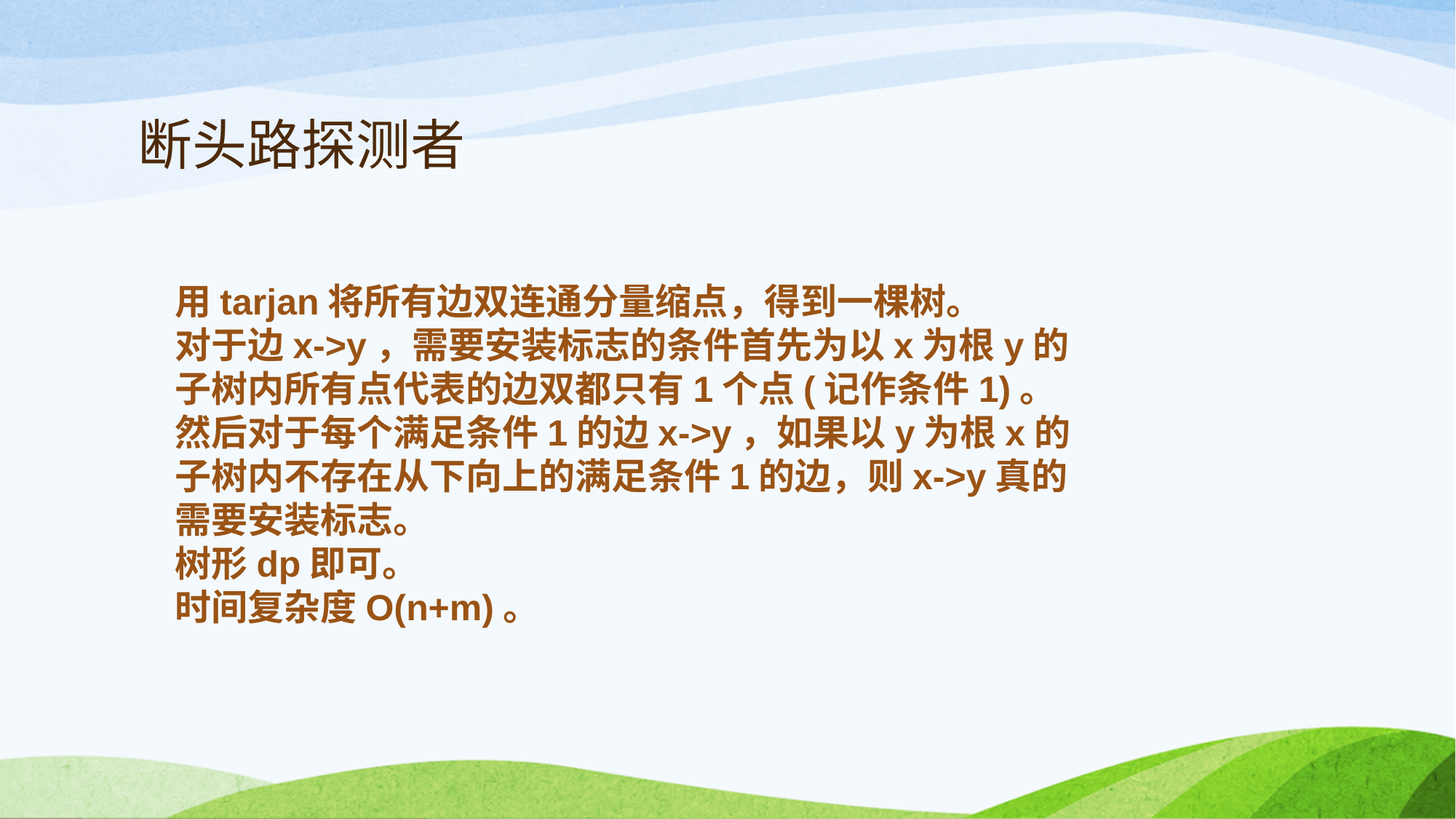

# 断头路探测者
用tarjan将所有边双连通分量缩点，得到一棵树。
对于边x->y，需要安装标志的条件首先为以x为根y的子树内所有点代表的边双都只有1个点(记作条件1)。
然后对于每个满足条件1的边x->y，如果以y为根x的子树内不存在从下向上的满足条件1的边，则x->y真的需要安装标志。
树形dp即可。
时间复杂度O(n+m)。